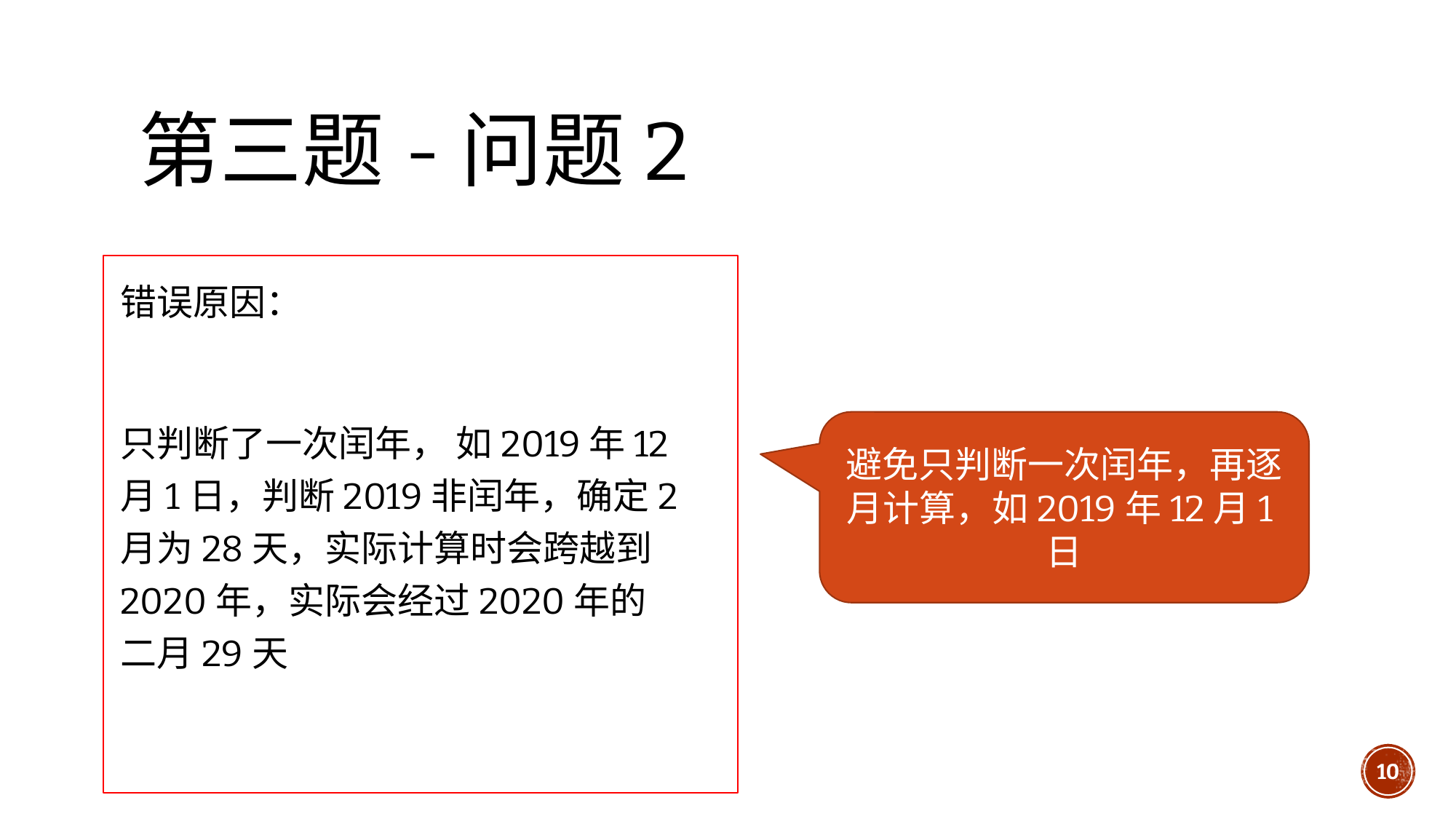

# 第三题-问题2

错误原因：

只判断了一次闰年， 如2019年12月1日，判断2019非闰年，确定2月为28天，实际计算时会跨越到2020年，实际会经过2020年的二月29天
避免只判断一次闰年，再逐月计算，如2019年12月1日
10